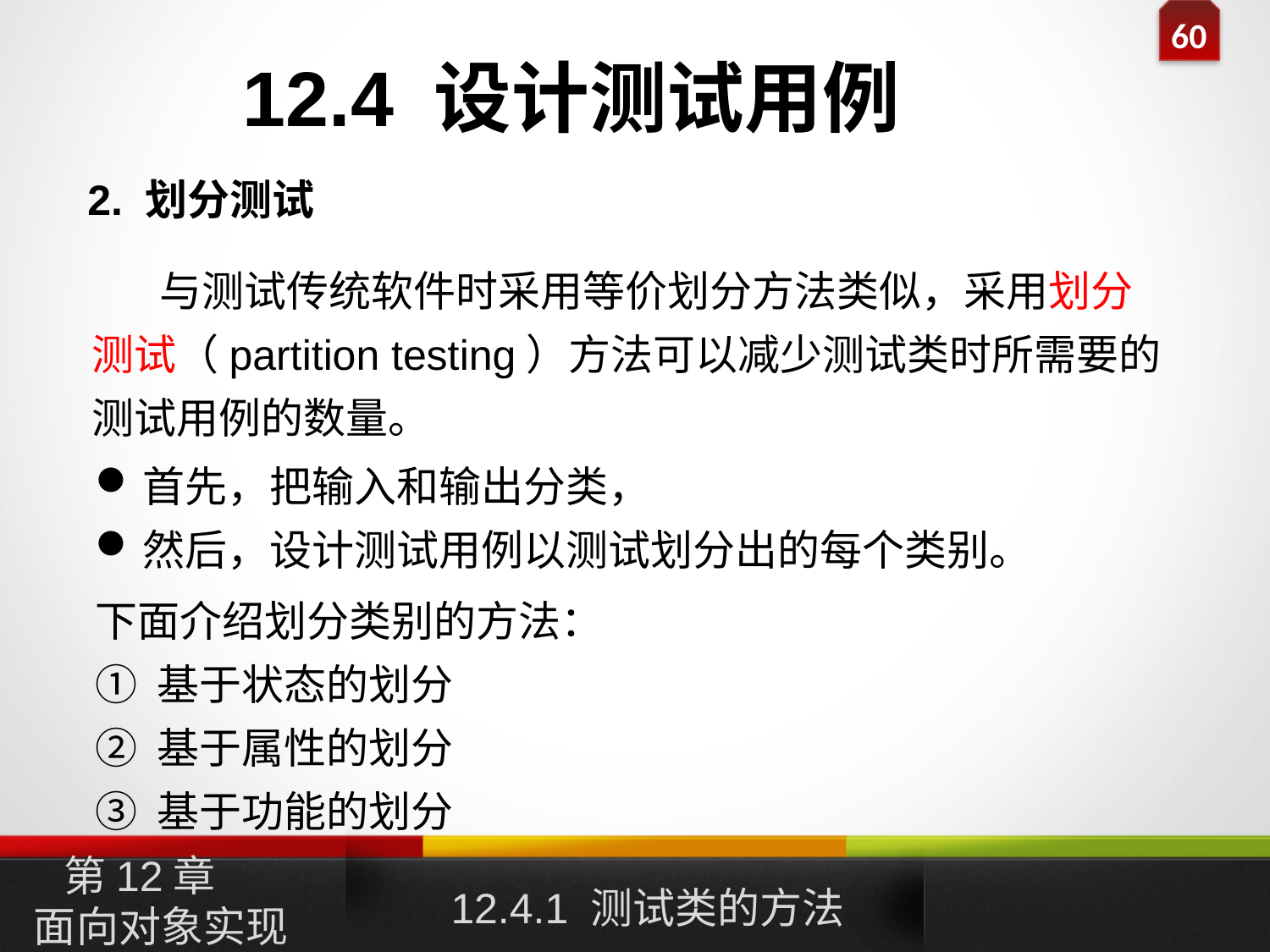

12.4 设计测试用例
2. 划分测试
      与测试传统软件时采用等价划分方法类似，采用划分测试（partition testing）方法可以减少测试类时所需要的测试用例的数量。
首先，把输入和输出分类，
然后，设计测试用例以测试划分出的每个类别。
下面介绍划分类别的方法：
① 基于状态的划分
② 基于属性的划分
③ 基于功能的划分

12.4.1 测试类的方法